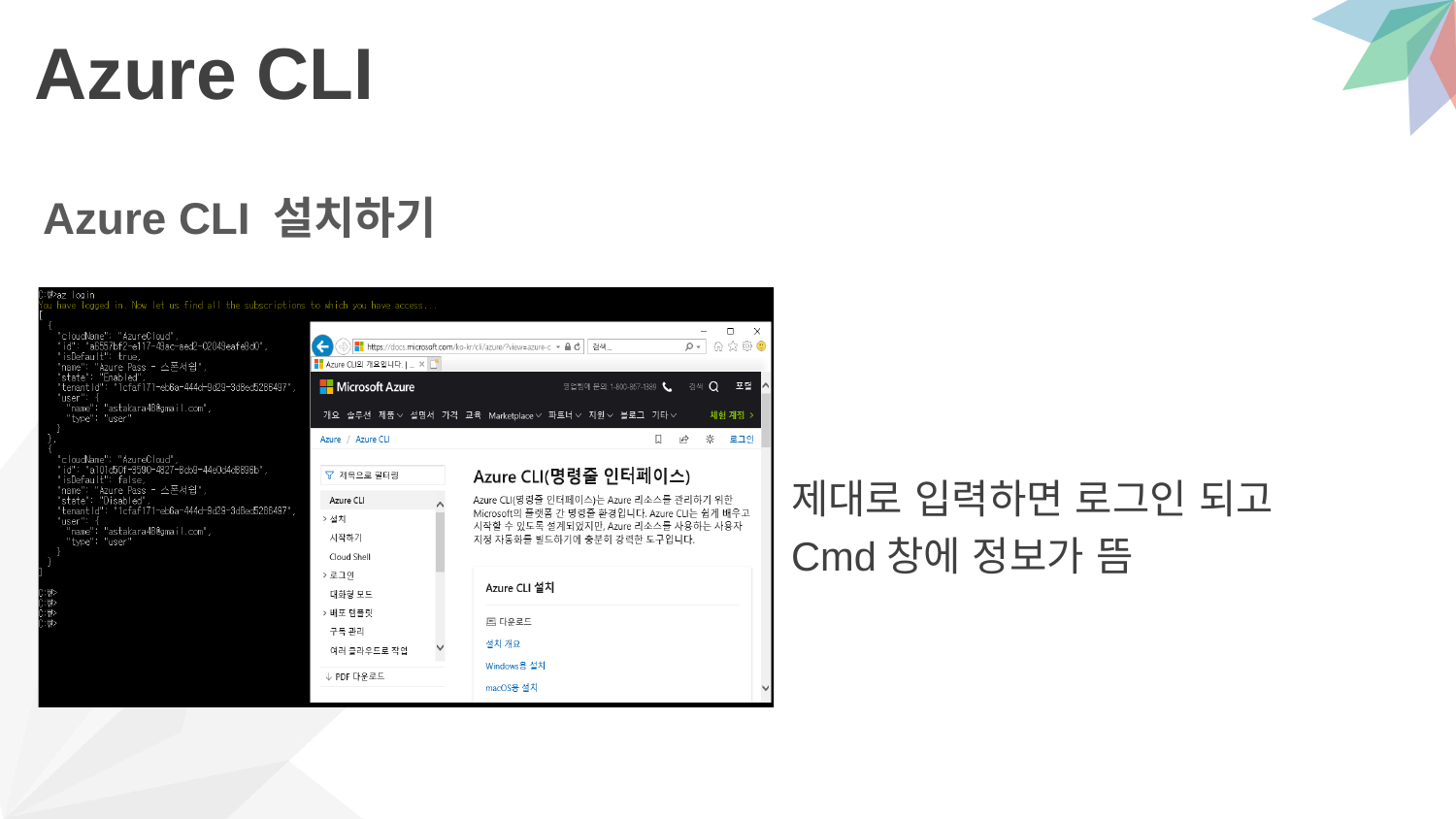

# Azure CLI
Azure CLI 설치하기

제대로 입력하면 로그인 되고
Cmd창에 정보가 뜸